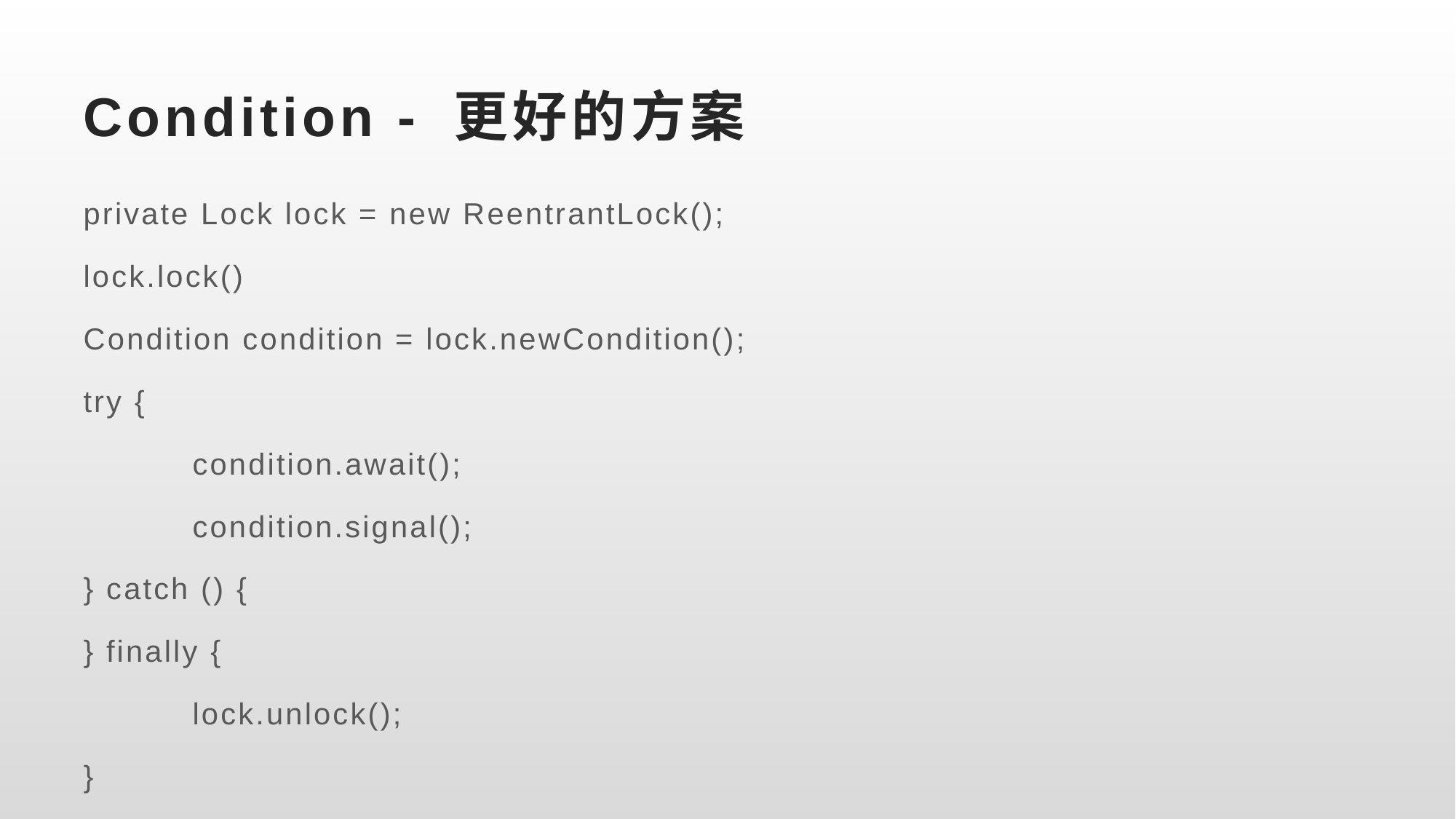

# Condition - 更好的方案
private Lock lock = new ReentrantLock();
lock.lock()
Condition condition = lock.newCondition();
try {
	condition.await();
	condition.signal();
} catch () {
} finally {
	lock.unlock();
}